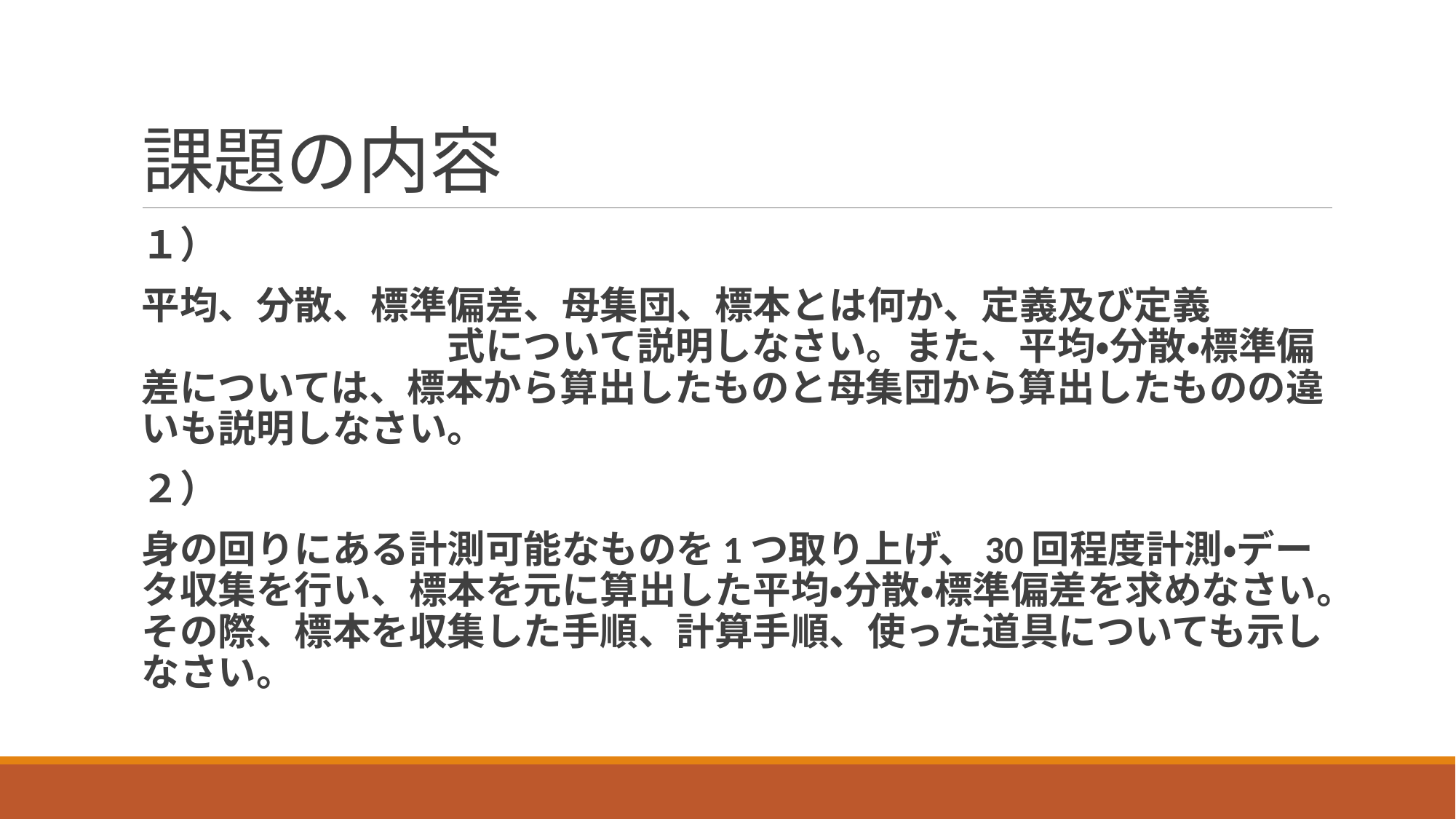

# 課題の内容
１）
平均、分散、標準偏差、母集団、標本とは何か、定義及び定義　　　　　　　　　　　式について説明しなさい。また、平均・分散・標準偏差については、標本から算出したものと母集団から算出したものの違いも説明しなさい。
２）
身の回りにある計測可能なものを1つ取り上げ、30回程度計測・データ収集を行い、標本を元に算出した平均・分散・標準偏差を求めなさい。その際、標本を収集した手順、計算手順、使った道具についても示しなさい。